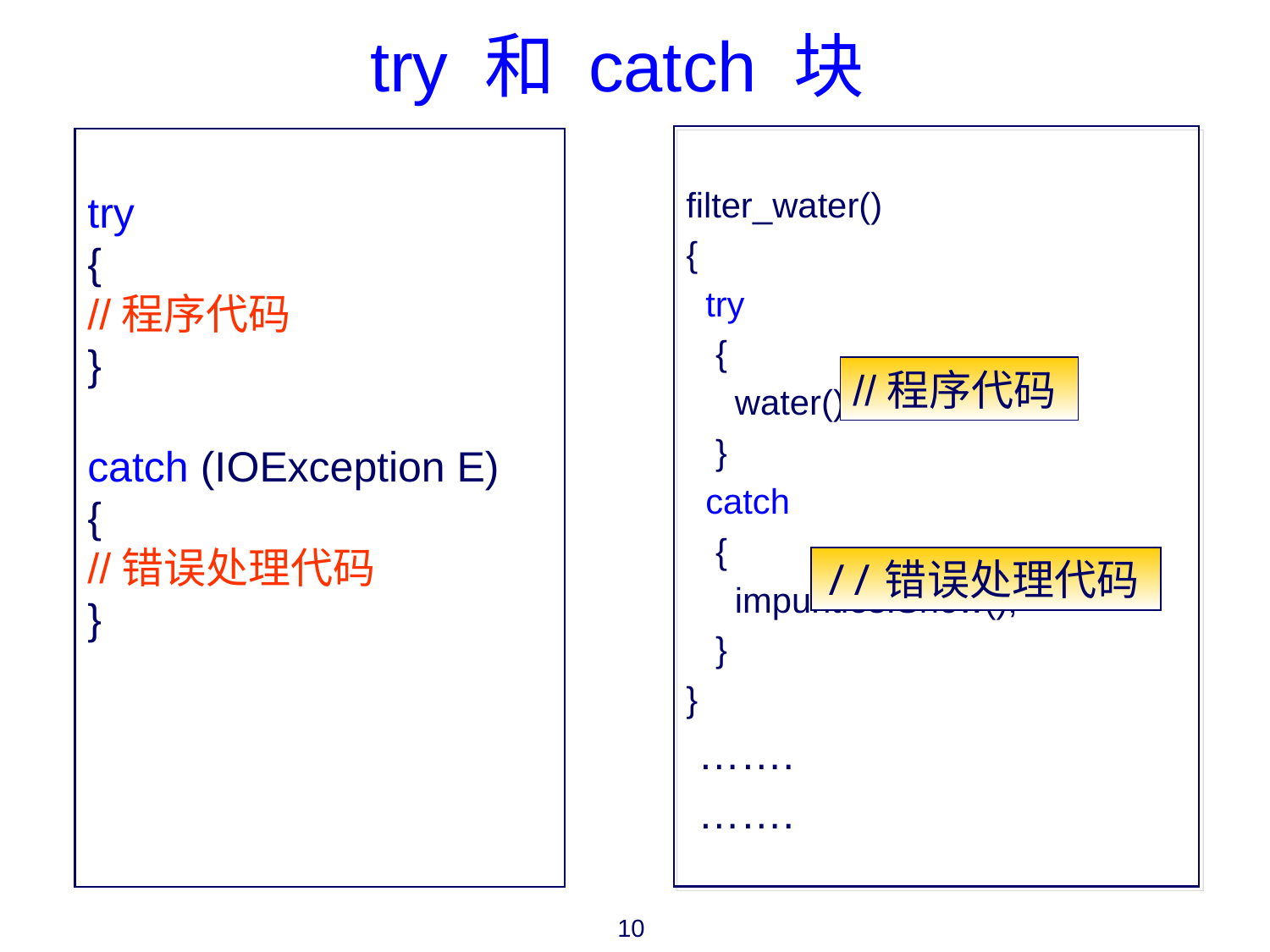

# try 和 catch 块

try
{
//程序代码
}

catch (IOException E)
{
//错误处理代码
}

filter_water()
{
  try
   {
     water();
   }
  catch
   {
     impurities.Show();
   }
}
 …….
 …….
//程序代码
//错误处理代码
10